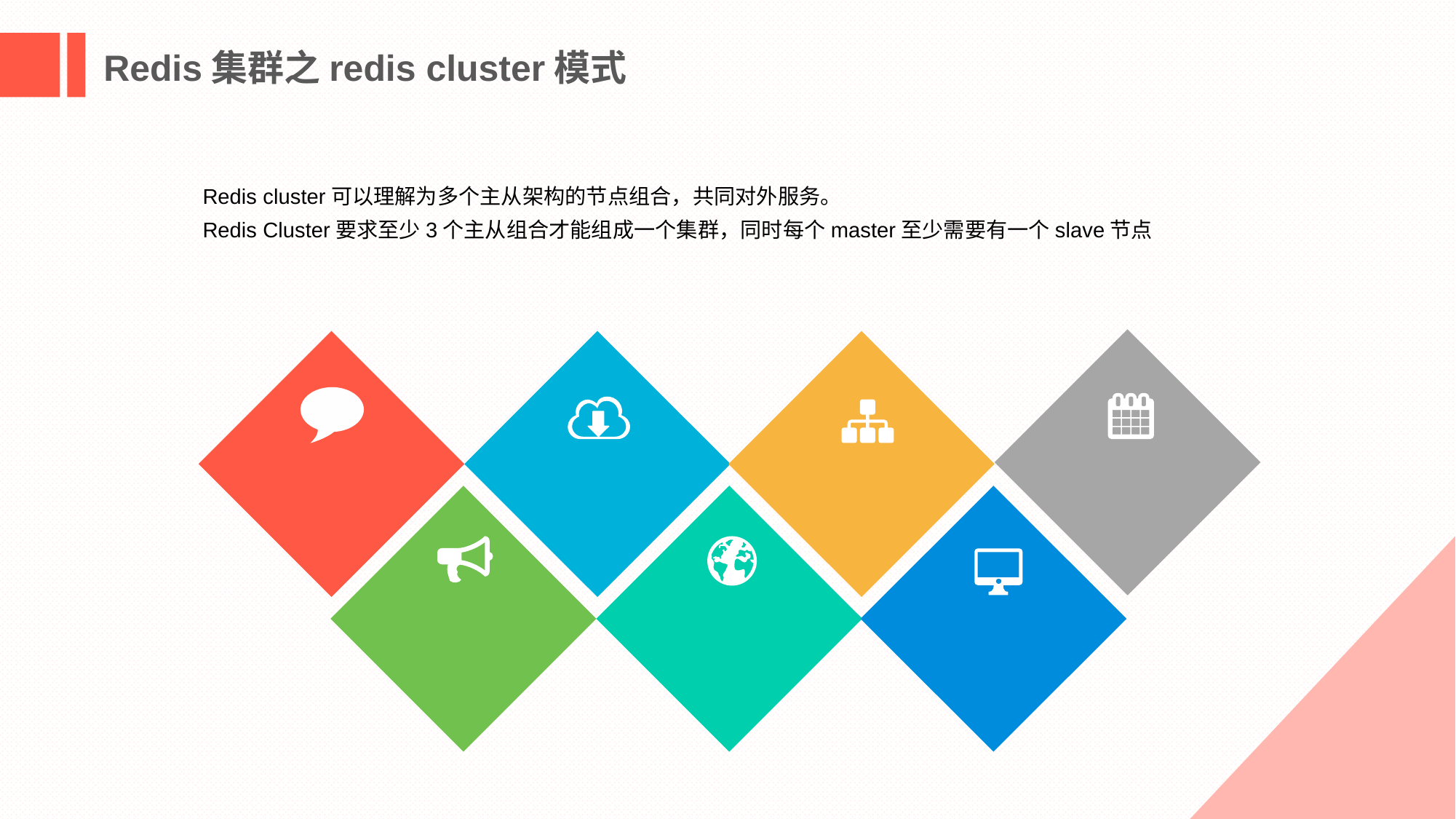

Redis集群之redis cluster模式
Redis cluster可以理解为多个主从架构的节点组合，共同对外服务。
Redis Cluster要求至少3个主从组合才能组成一个集群，同时每个master至少需要有一个slave节点